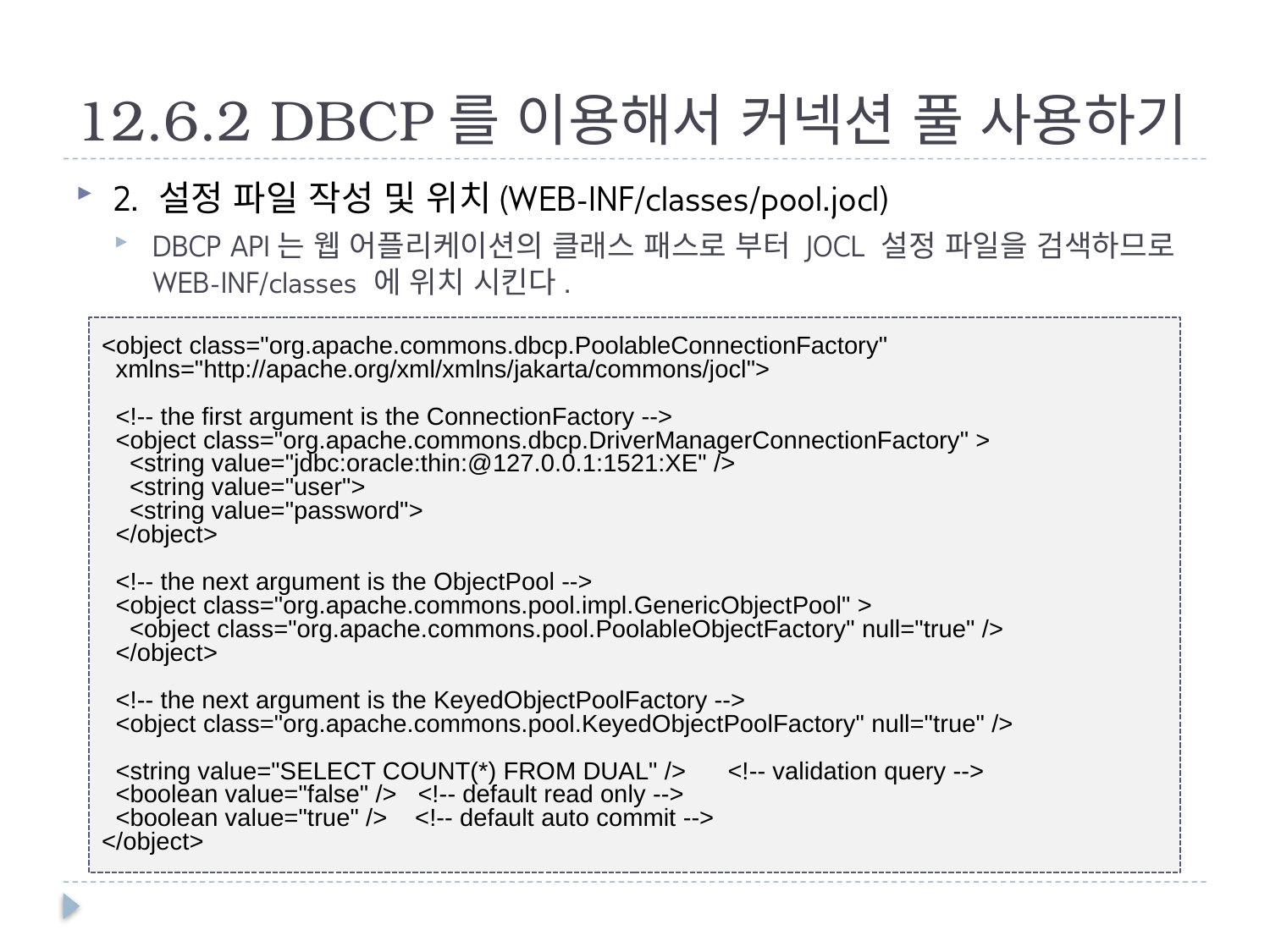

# 12.6.2 DBCP를 이용해서 커넥션 풀 사용하기
2. 설정 파일 작성 및 위치(WEB-INF/classes/pool.jocl)
DBCP API는 웹 어플리케이션의 클래스 패스로 부터 JOCL 설정 파일을 검색하므로 WEB-INF/classes 에 위치 시킨다.

<object class="org.apache.commons.dbcp.PoolableConnectionFactory"
  xmlns="http://apache.org/xml/xmlns/jakarta/commons/jocl">

  <!-- the first argument is the ConnectionFactory -->
  <object class="org.apache.commons.dbcp.DriverManagerConnectionFactory" >
    <string value="jdbc:oracle:thin:@127.0.0.1:1521:XE" />
    <string value="user">
    <string value="password">
  </object>

  <!-- the next argument is the ObjectPool -->
  <object class="org.apache.commons.pool.impl.GenericObjectPool" >
    <object class="org.apache.commons.pool.PoolableObjectFactory" null="true" />
  </object>

  <!-- the next argument is the KeyedObjectPoolFactory -->
  <object class="org.apache.commons.pool.KeyedObjectPoolFactory" null="true" />

  <string value="SELECT COUNT(*) FROM DUAL" />      <!-- validation query -->
  <boolean value="false" />   <!-- default read only -->
  <boolean value="true" />    <!-- default auto commit -->
</object>